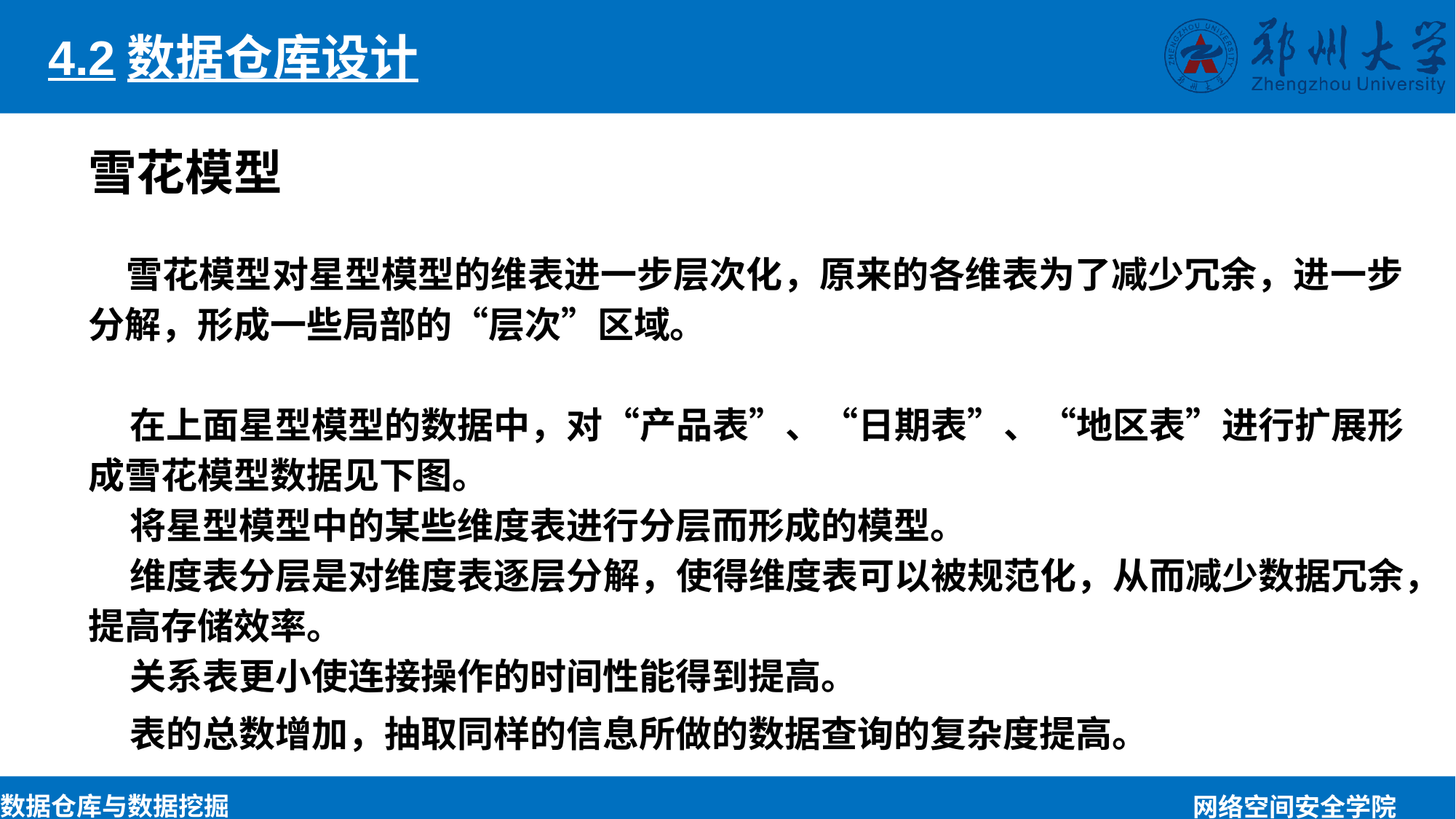

4.2数据仓库设计
雪花模型

     雪花模型对星型模型的维表进一步层次化，原来的各维表为了减少冗余，进一步分解，形成一些局部的“层次”区域。

    在上面星型模型的数据中，对“产品表”、“日期表”、“地区表”进行扩展形成雪花模型数据见下图。
    将星型模型中的某些维度表进行分层而形成的模型。
    维度表分层是对维度表逐层分解，使得维度表可以被规范化，从而减少数据冗余，提高存储效率。
    关系表更小使连接操作的时间性能得到提高。
    表的总数增加，抽取同样的信息所做的数据查询的复杂度提高。